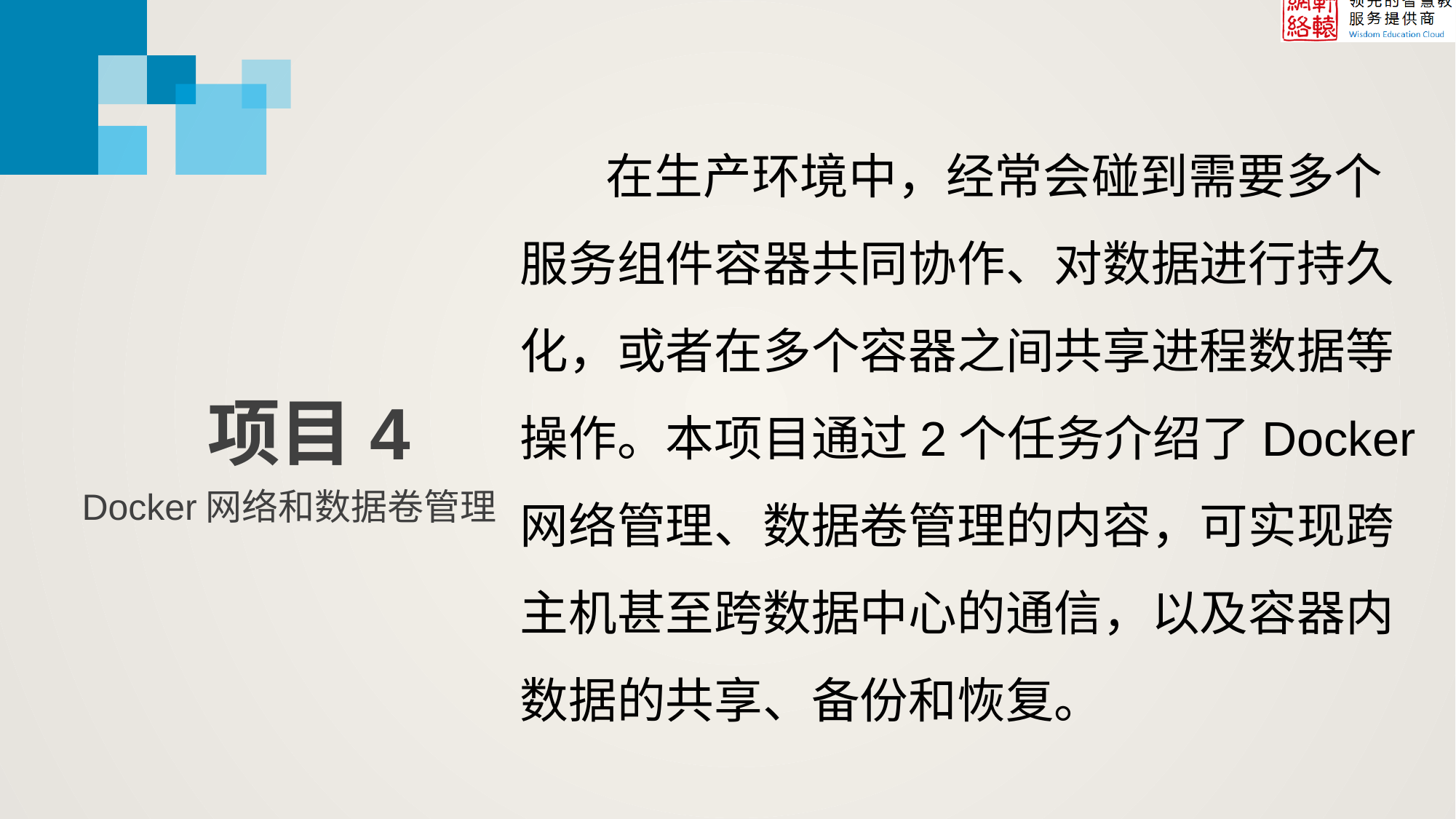

在生产环境中，经常会碰到需要多个服务组件容器共同协作、对数据进行持久化，或者在多个容器之间共享进程数据等操作。本项目通过2个任务介绍了Docker网络管理、数据卷管理的内容，可实现跨主机甚至跨数据中心的通信，以及容器内数据的共享、备份和恢复。
项目4
Docker网络和数据卷管理